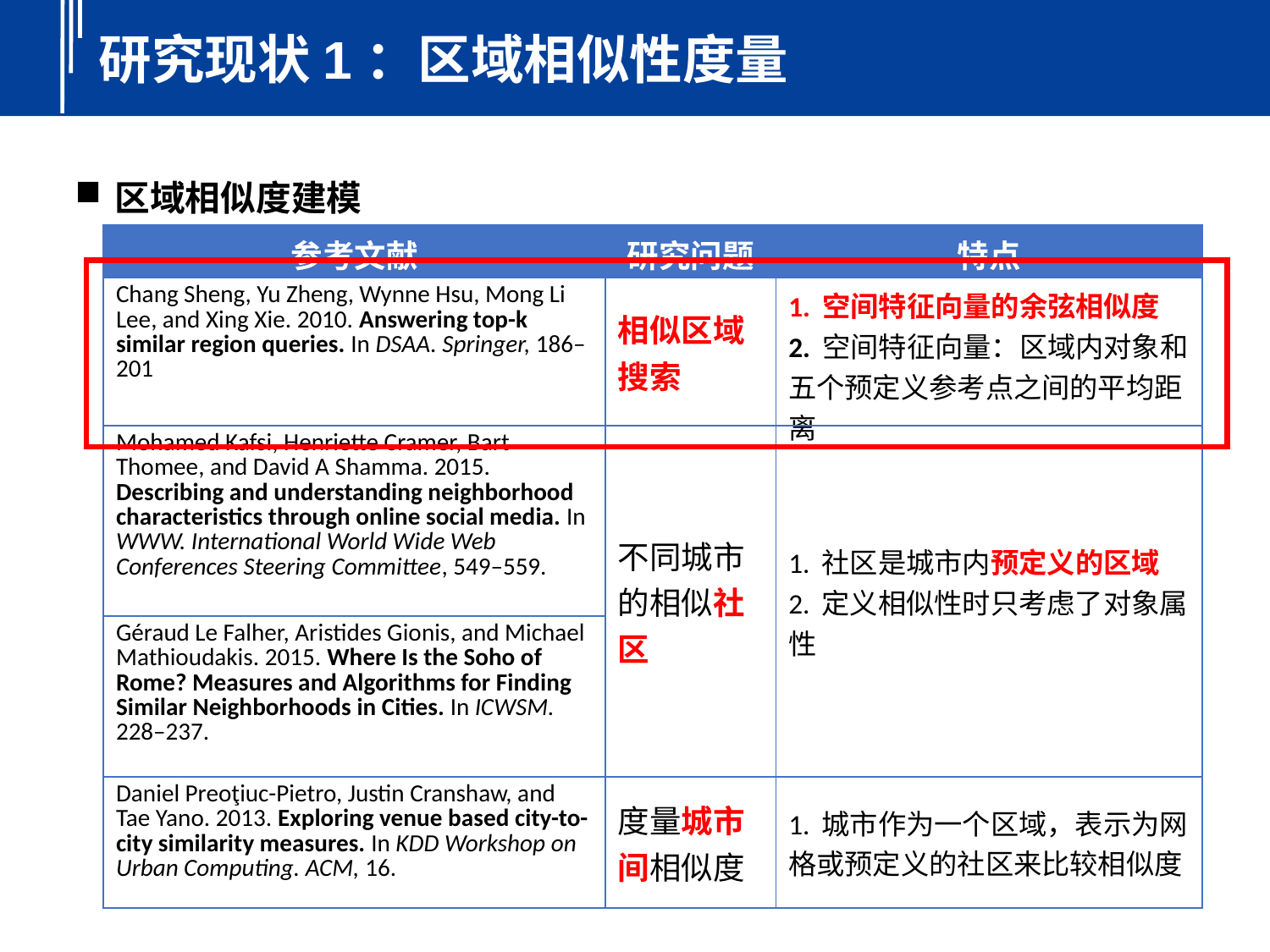

研究现状1：区域相似性度量
区域相似度建模
| 参考文献 | 研究问题 | 特点 |
| --- | --- | --- |
| Chang Sheng, Yu Zheng, Wynne Hsu, Mong Li Lee, and Xing Xie. 2010. Answering top-k similar region queries. In DSAA. Springer, 186–201 | 相似区域搜索 | 1. 空间特征向量的余弦相似度 2. 空间特征向量：区域内对象和五个预定义参考点之间的平均距离 |
| Mohamed Kafsi, Henriette Cramer, Bart Thomee, and David A Shamma. 2015. Describing and understanding neighborhood characteristics through online social media. In WWW. International World Wide Web Conferences Steering Committee, 549–559. | 不同城市的相似社区 | 1. 社区是城市内预定义的区域 2. 定义相似性时只考虑了对象属性 |
| Géraud Le Falher, Aristides Gionis, and Michael Mathioudakis. 2015. Where Is the Soho of Rome? Measures and Algorithms for Finding Similar Neighborhoods in Cities. In ICWSM. 228–237. |  |  |
| Daniel Preoţiuc-Pietro, Justin Cranshaw, and Tae Yano. 2013. Exploring venue based city-to-city similarity measures. In KDD Workshop on Urban Computing. ACM, 16. | 度量城市间相似度 | 1. 城市作为一个区域，表示为网格或预定义的社区来比较相似度 |

7